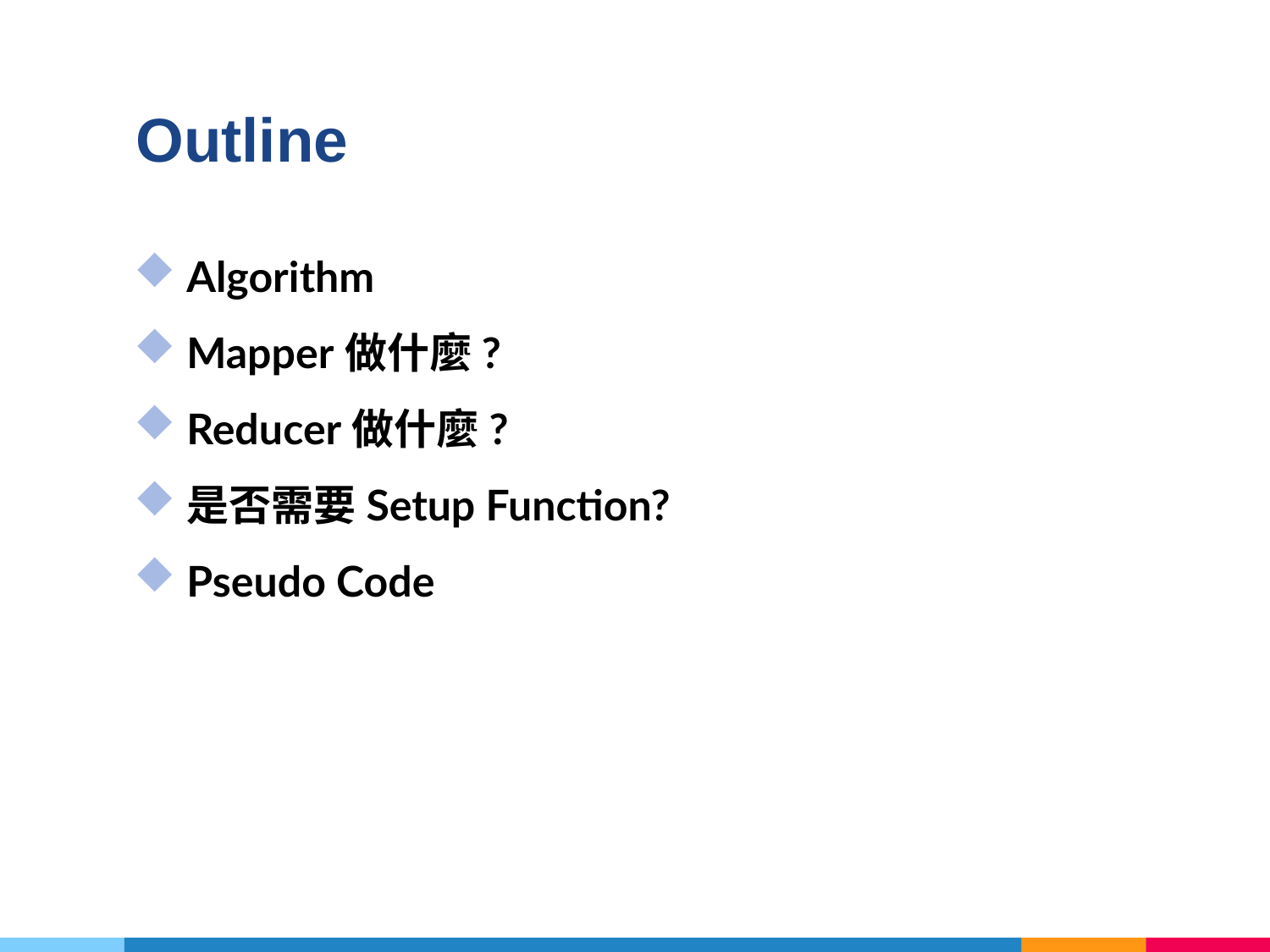

# Outline
Algorithm
Mapper做什麼?
Reducer做什麼?
是否需要Setup Function?
Pseudo Code